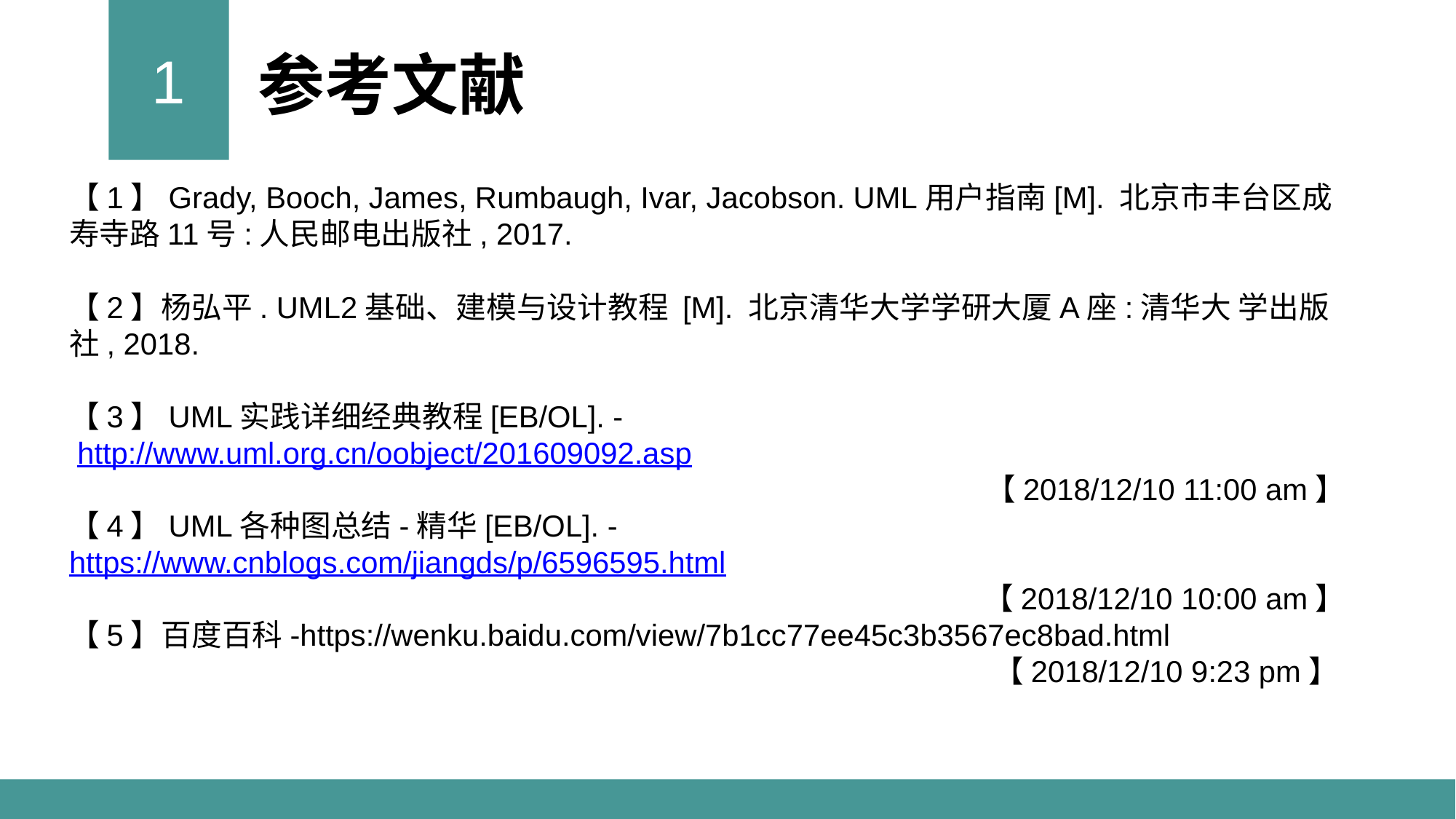

1
参考文献
【1】Grady, Booch, James, Rumbaugh, Ivar, Jacobson. UML用户指南[M]. 北京市丰台区成寿寺路11号:人民邮电出版社, 2017.

【2】杨弘平. UML2基础、建模与设计教程 [M]. 北京清华大学学研大厦A座:清华大 学出版社, 2018.

【3】UML实践详细经典教程[EB/OL]. -
 http://www.uml.org.cn/oobject/201609092.asp
【2018/12/10 11:00 am】
【4】UML各种图总结-精华[EB/OL]. -
https://www.cnblogs.com/jiangds/p/6596595.html
【2018/12/10 10:00 am】
【5】百度百科-https://wenku.baidu.com/view/7b1cc77ee45c3b3567ec8bad.html
 【2018/12/10 9:23 pm】